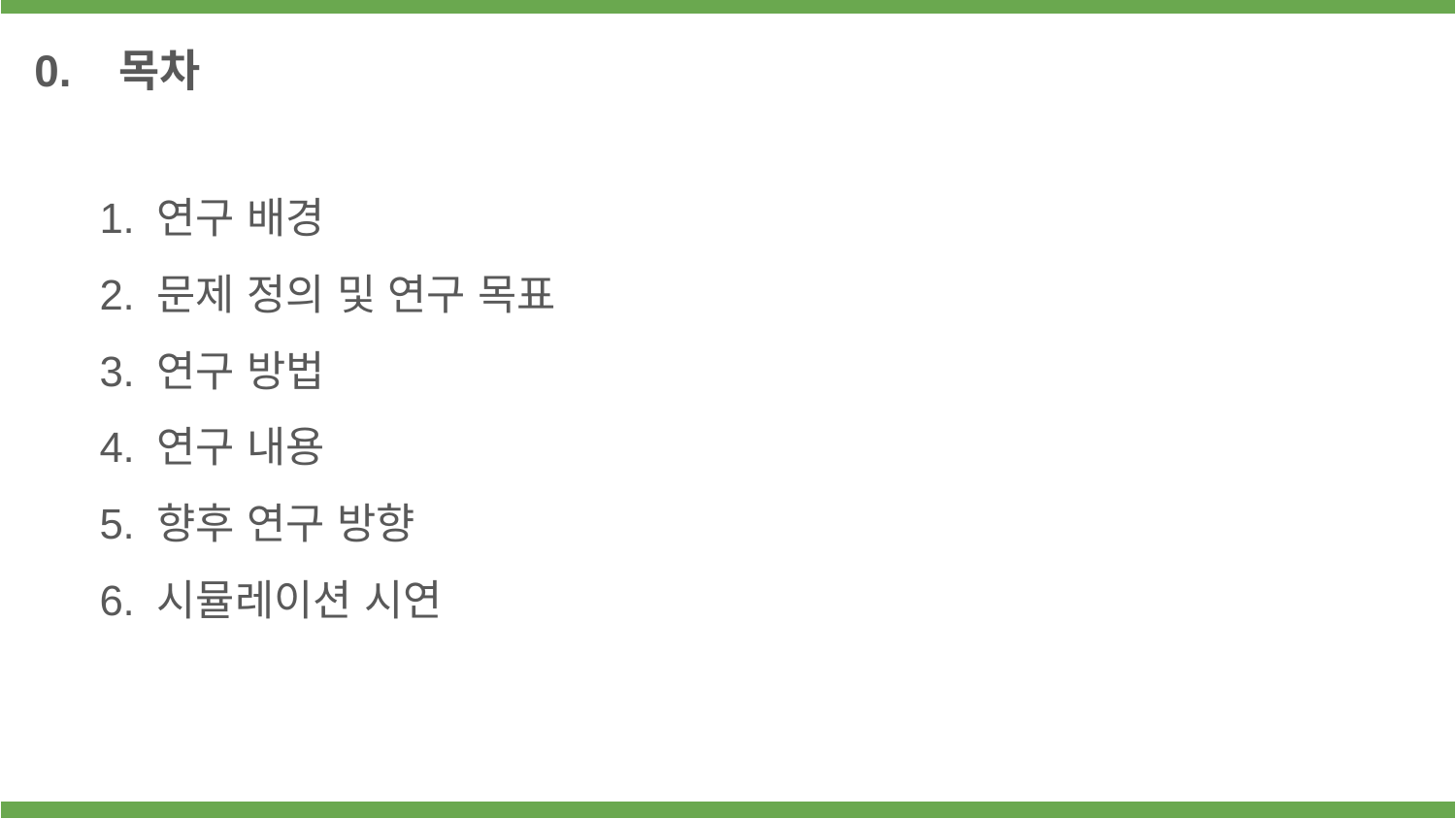

0.   목차
1. 연구 배경
2. 문제 정의 및 연구 목표
3. 연구 방법
4. 연구 내용
5. 향후 연구 방향
6. 시뮬레이션 시연